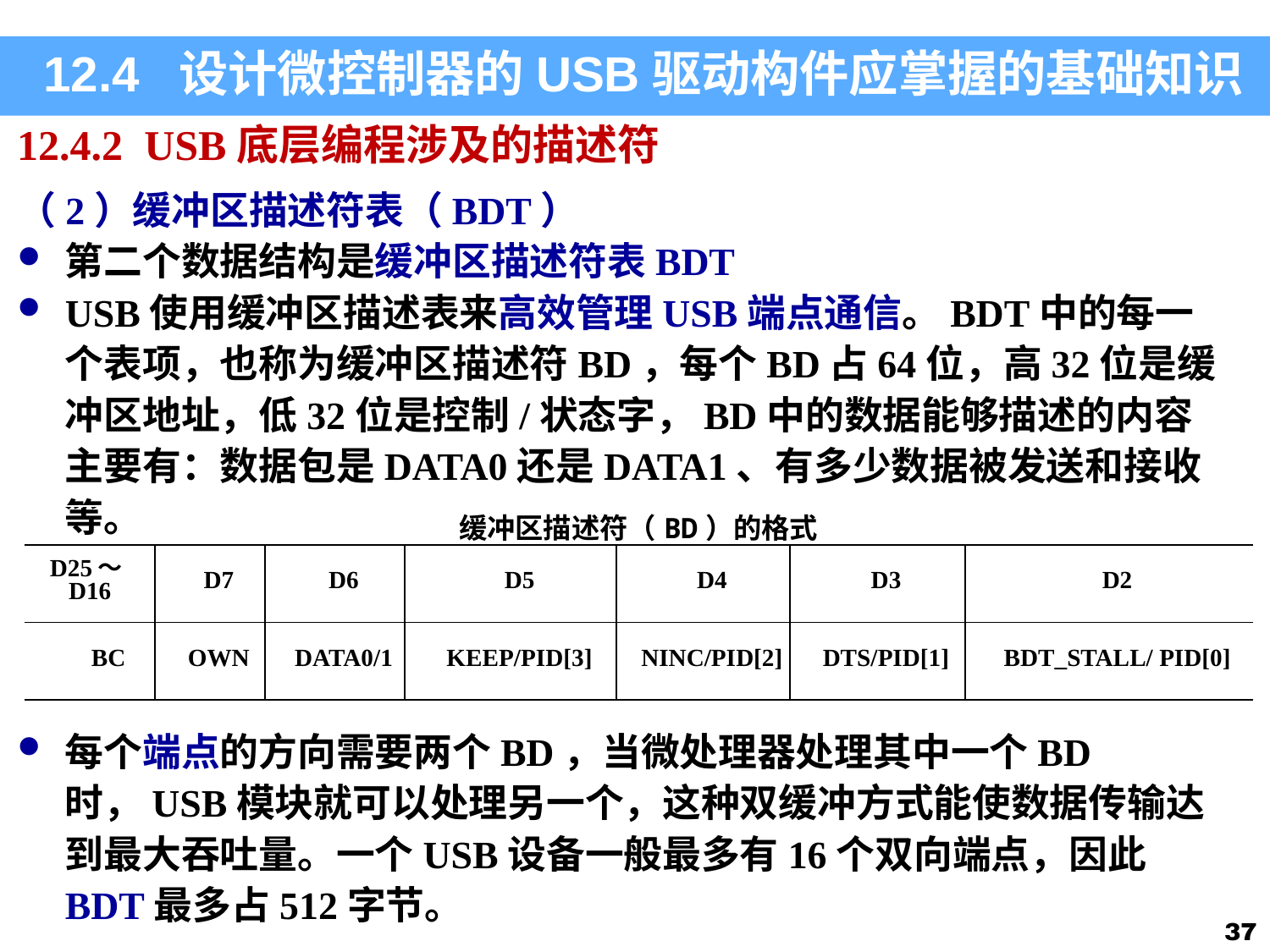

12.4  设计微控制器的USB驱动构件应掌握的基础知识
12.4.2  USB底层编程涉及的描述符
（2）缓冲区描述符表（BDT）
第二个数据结构是缓冲区描述符表BDT
USB使用缓冲区描述表来高效管理USB端点通信。BDT中的每一个表项，也称为缓冲区描述符BD，每个BD占64位，高32位是缓冲区地址，低32位是控制/状态字，BD中的数据能够描述的内容主要有：数据包是DATA0还是DATA1、有多少数据被发送和接收等。

| 缓冲区描述符（BD）的格式 |  |  |  |  |  |  |
| --- | --- | --- | --- | --- | --- | --- |
| D25～D16 | D7 | D6 | D5 | D4 | D3 | D2 |
| BC | OWN | DATA0/1 | KEEP/PID[3] | NINC/PID[2] | DTS/PID[1] | BDT\_STALL/ PID[0] |
每个端点的方向需要两个BD，当微处理器处理其中一个BD时，USB模块就可以处理另一个，这种双缓冲方式能使数据传输达到最大吞吐量。一个USB设备一般最多有16个双向端点，因此BDT最多占512字节。
37